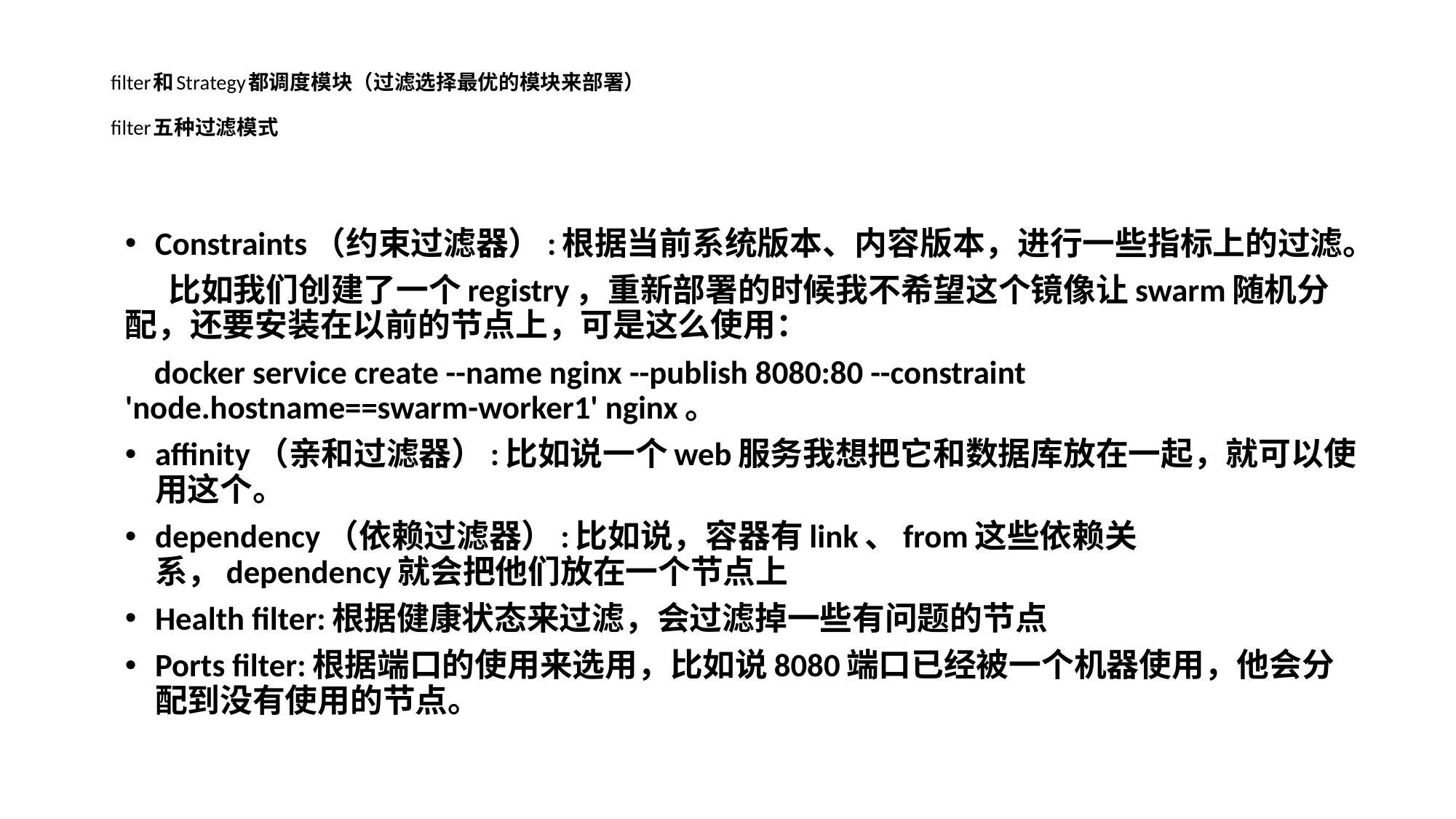

# filter和Strategy都调度模块（过滤选择最优的模块来部署） filter五种过滤模式

Constraints（约束过滤器）:根据当前系统版本、内容版本，进行一些指标上的过滤。
     比如我们创建了一个registry，重新部署的时候我不希望这个镜像让swarm随机分配，还要安装在以前的节点上，可是这么使用：
    docker service create --name nginx --publish 8080:80 --constraint      'node.hostname==swarm-worker1' nginx。
affinity（亲和过滤器）:比如说一个web服务我想把它和数据库放在一起，就可以使用这个。
dependency（依赖过滤器）:比如说，容器有link、from这些依赖关系，dependency就会把他们放在一个节点上
Health filter:根据健康状态来过滤，会过滤掉一些有问题的节点
Ports filter:根据端口的使用来选用，比如说8080端口已经被一个机器使用，他会分配到没有使用的节点。